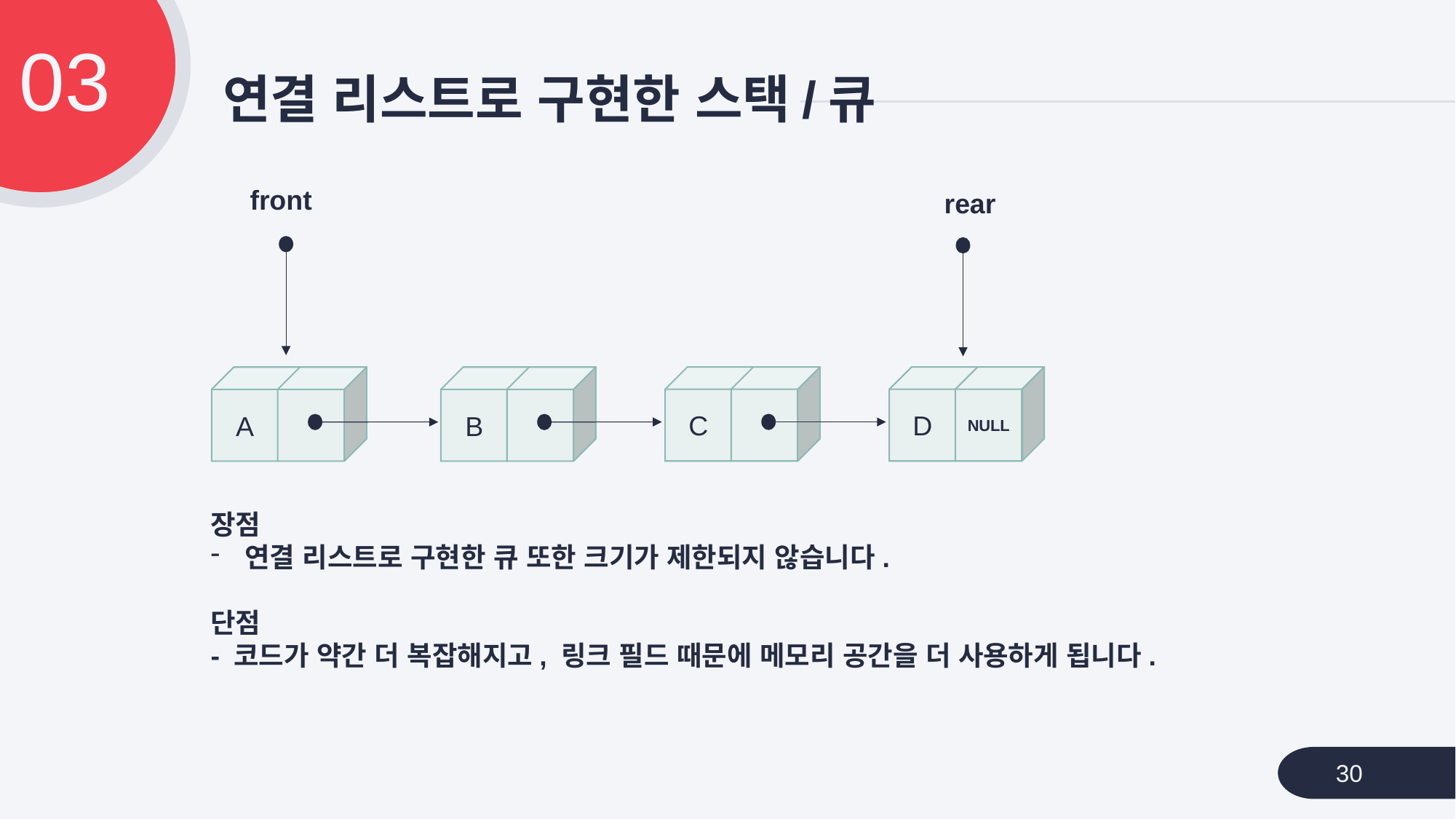

03
# 연결 리스트로 구현한 스택/큐
front
rear

C

D
NULL
A

B

장점
연결 리스트로 구현한 큐 또한 크기가 제한되지 않습니다.

단점
- 코드가 약간 더 복잡해지고, 링크 필드 때문에 메모리 공간을 더 사용하게 됩니다.
30